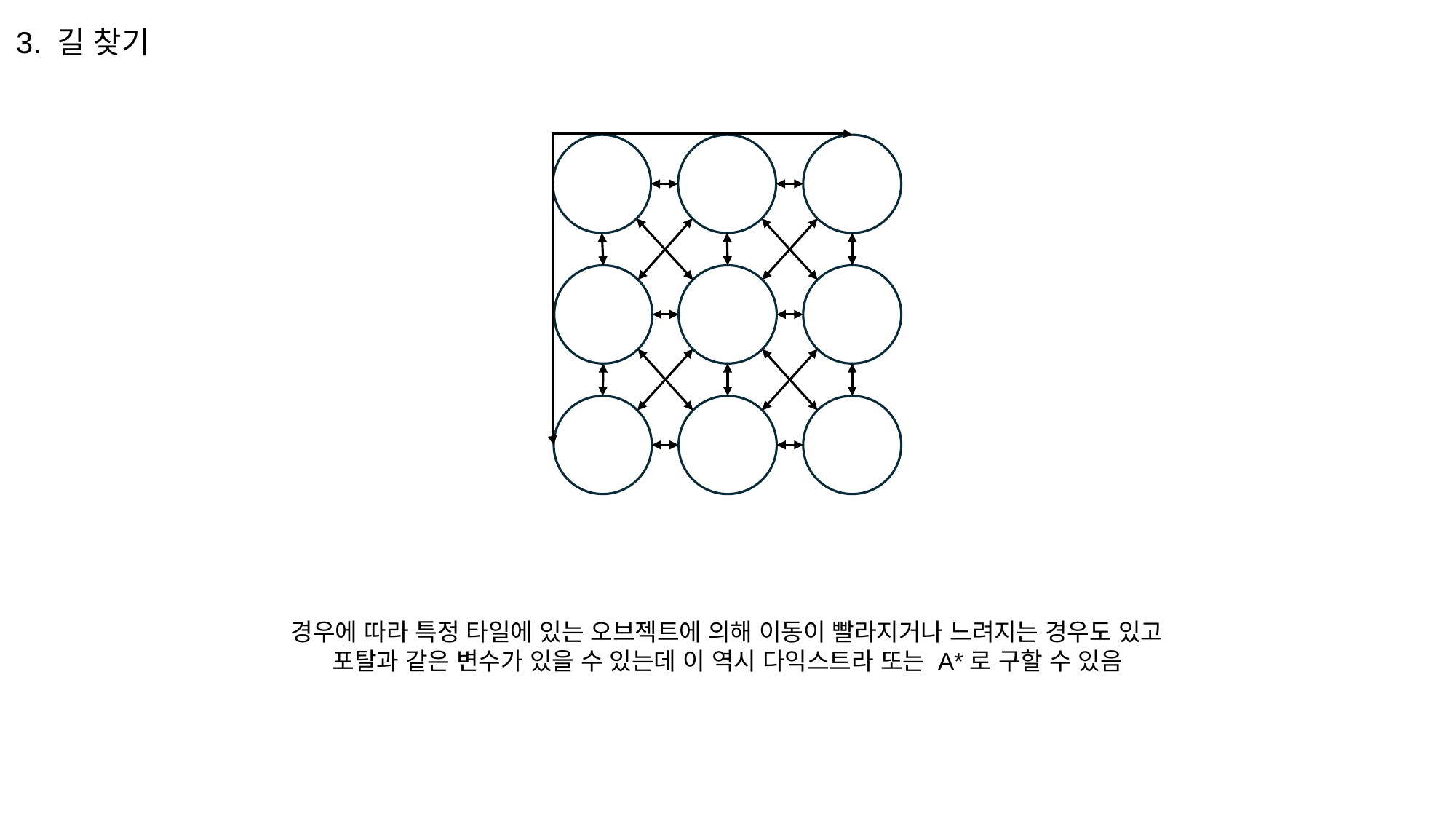

3. 길 찾기

경우에 따라 특정 타일에 있는 오브젝트에 의해 이동이 빨라지거나 느려지는 경우도 있고
포탈과 같은 변수가 있을 수 있는데 이 역시 다익스트라 또는 A*로 구할 수 있음